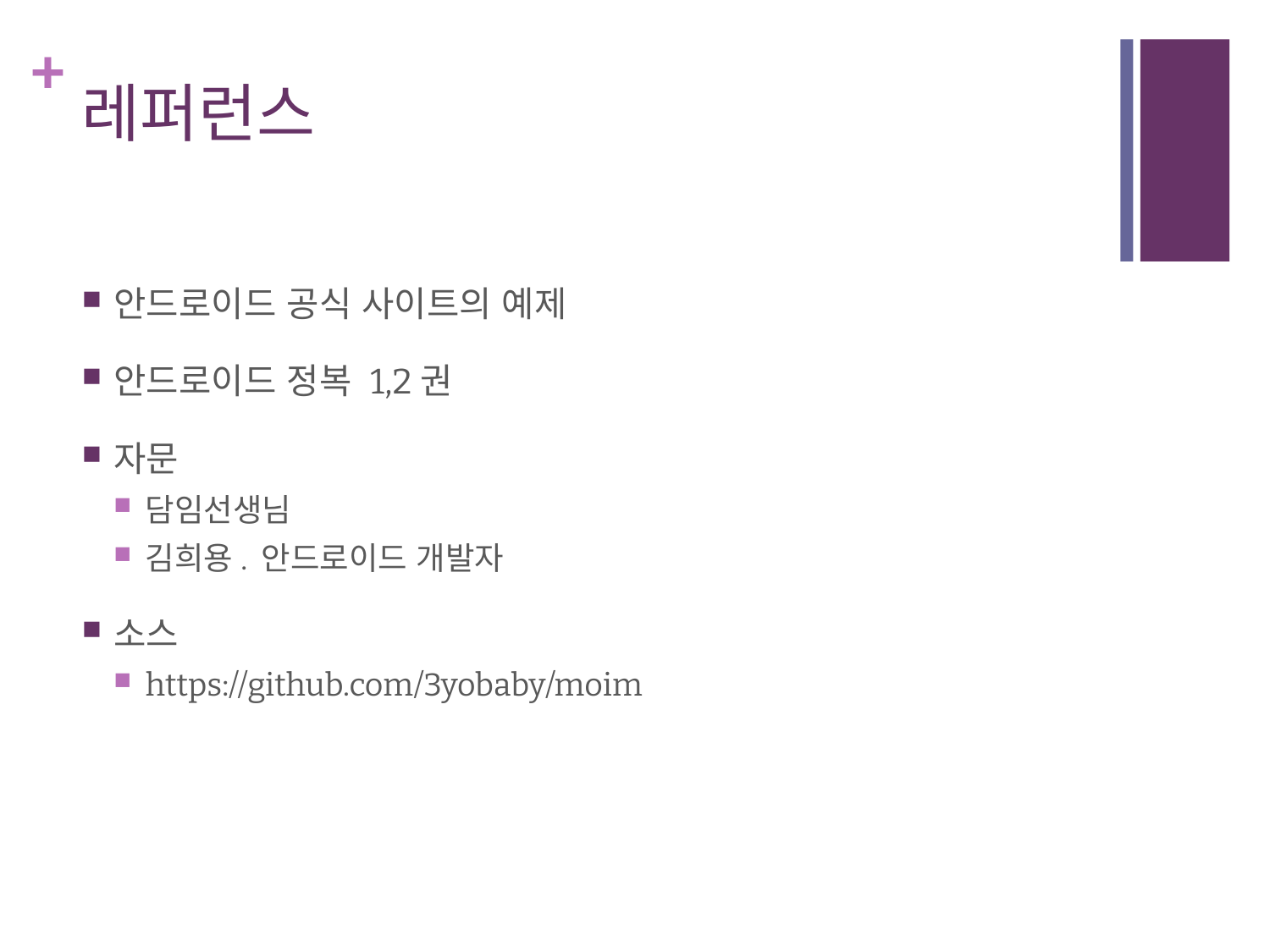

# 레퍼런스
안드로이드 공식 사이트의 예제
안드로이드 정복 1,2권
자문
담임선생님
김희용. 안드로이드 개발자
소스
https://github.com/3yobaby/moim